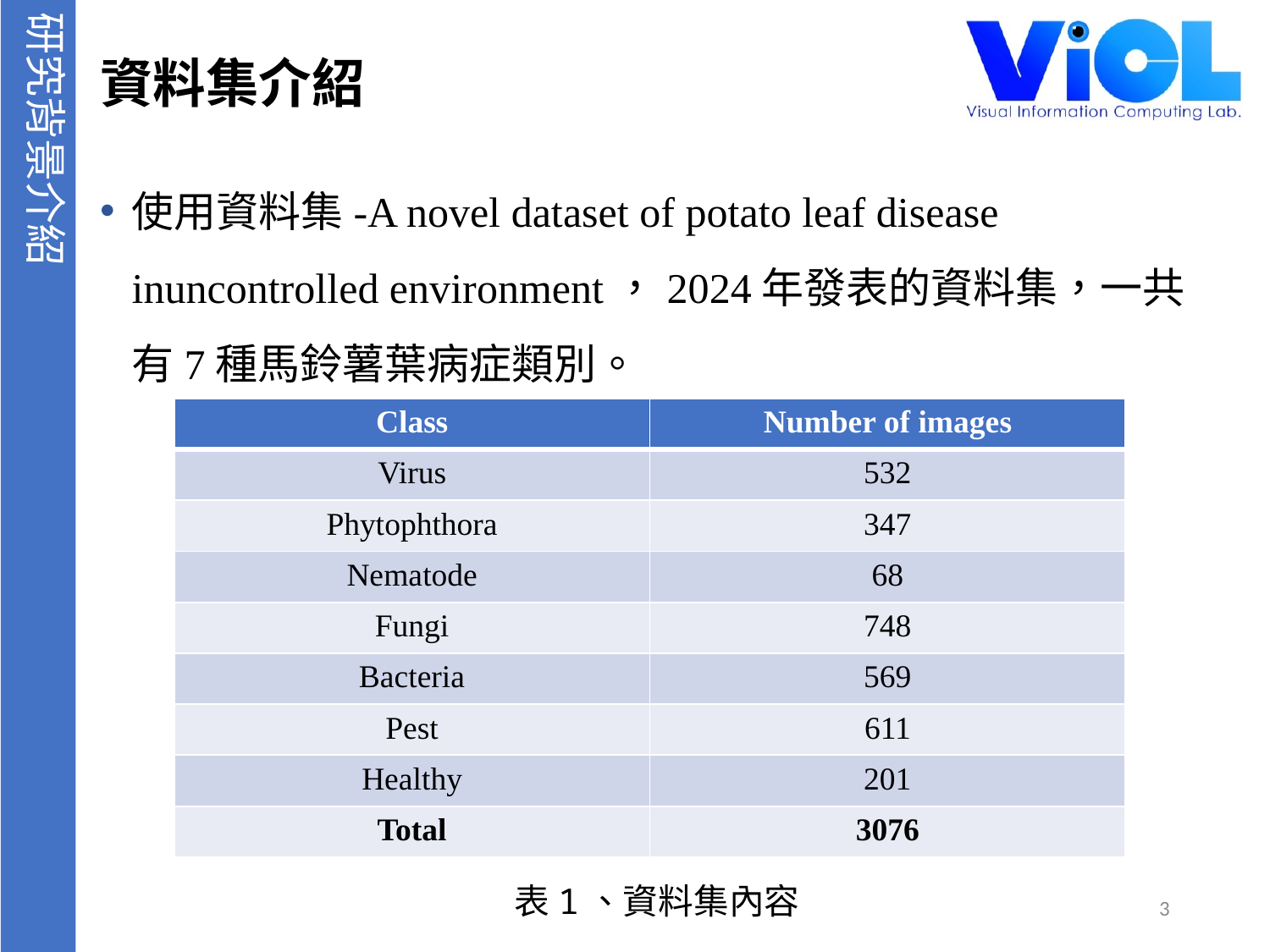

研究背景介紹
# 資料集介紹
使用資料集-A novel dataset of potato leaf disease inuncontrolled environment，2024年發表的資料集，一共有7種馬鈴薯葉病症類別。

| Class | Number of images |
| --- | --- |
| Virus | 532 |
| Phytophthora | 347 |
| Nematode | 68 |
| Fungi | 748 |
| Bacteria | 569 |
| Pest | 611 |
| Healthy | 201 |
| Total | 3076 |
表1、資料集內容
3